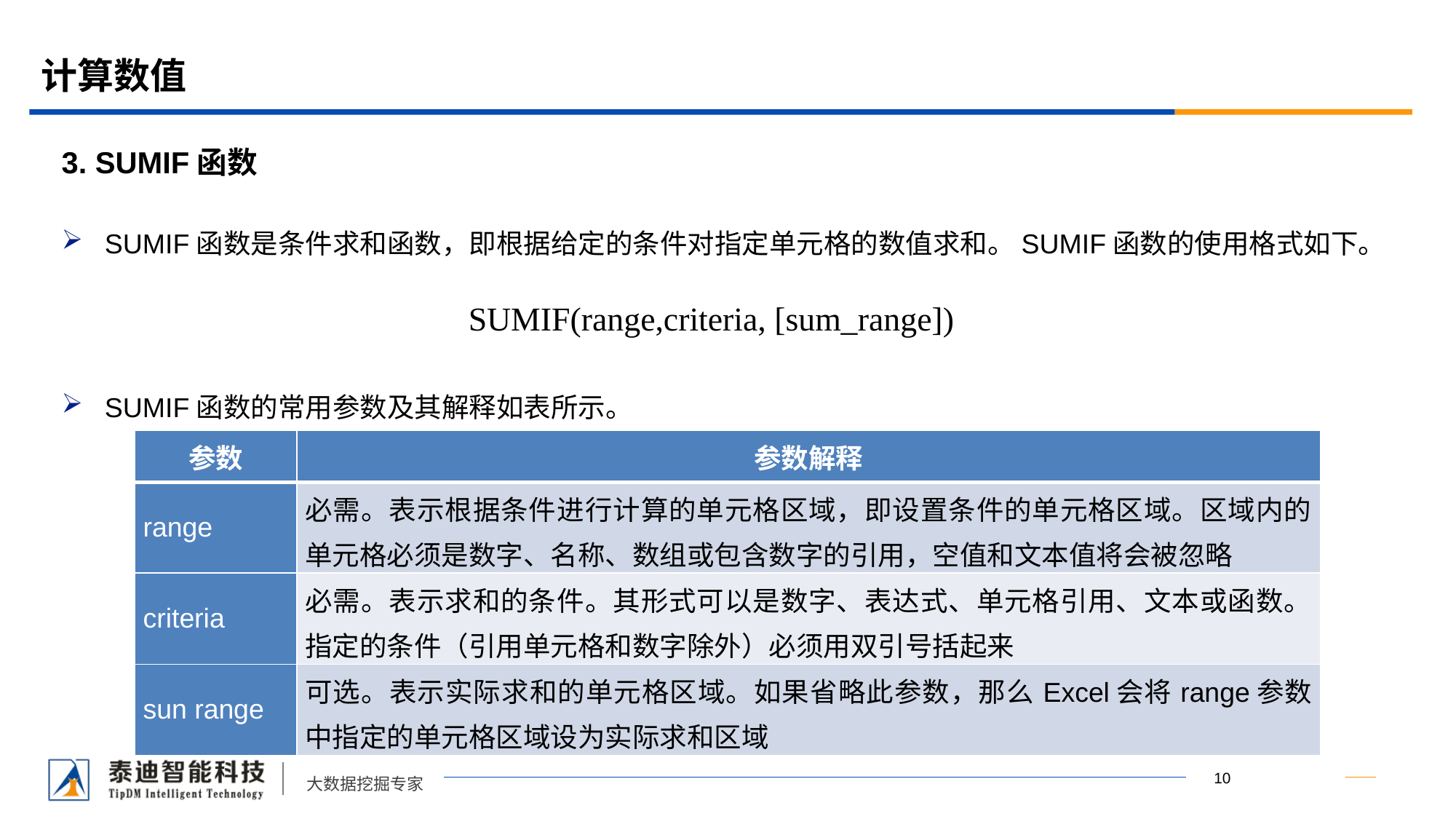

# 计算数值
3. SUMIF函数
SUMIF函数是条件求和函数，即根据给定的条件对指定单元格的数值求和。SUMIF函数的使用格式如下。

SUMIF函数的常用参数及其解释如表所示。
SUMIF(range,criteria, [sum_range])
| 参数 | 参数解释 |
| --- | --- |
| range | 必需。表示根据条件进行计算的单元格区域，即设置条件的单元格区域。区域内的单元格必须是数字、名称、数组或包含数字的引用，空值和文本值将会被忽略 |
| criteria | 必需。表示求和的条件。其形式可以是数字、表达式、单元格引用、文本或函数。指定的条件（引用单元格和数字除外）必须用双引号括起来 |
| sun range | 可选。表示实际求和的单元格区域。如果省略此参数，那么Excel会将range参数中指定的单元格区域设为实际求和区域 |